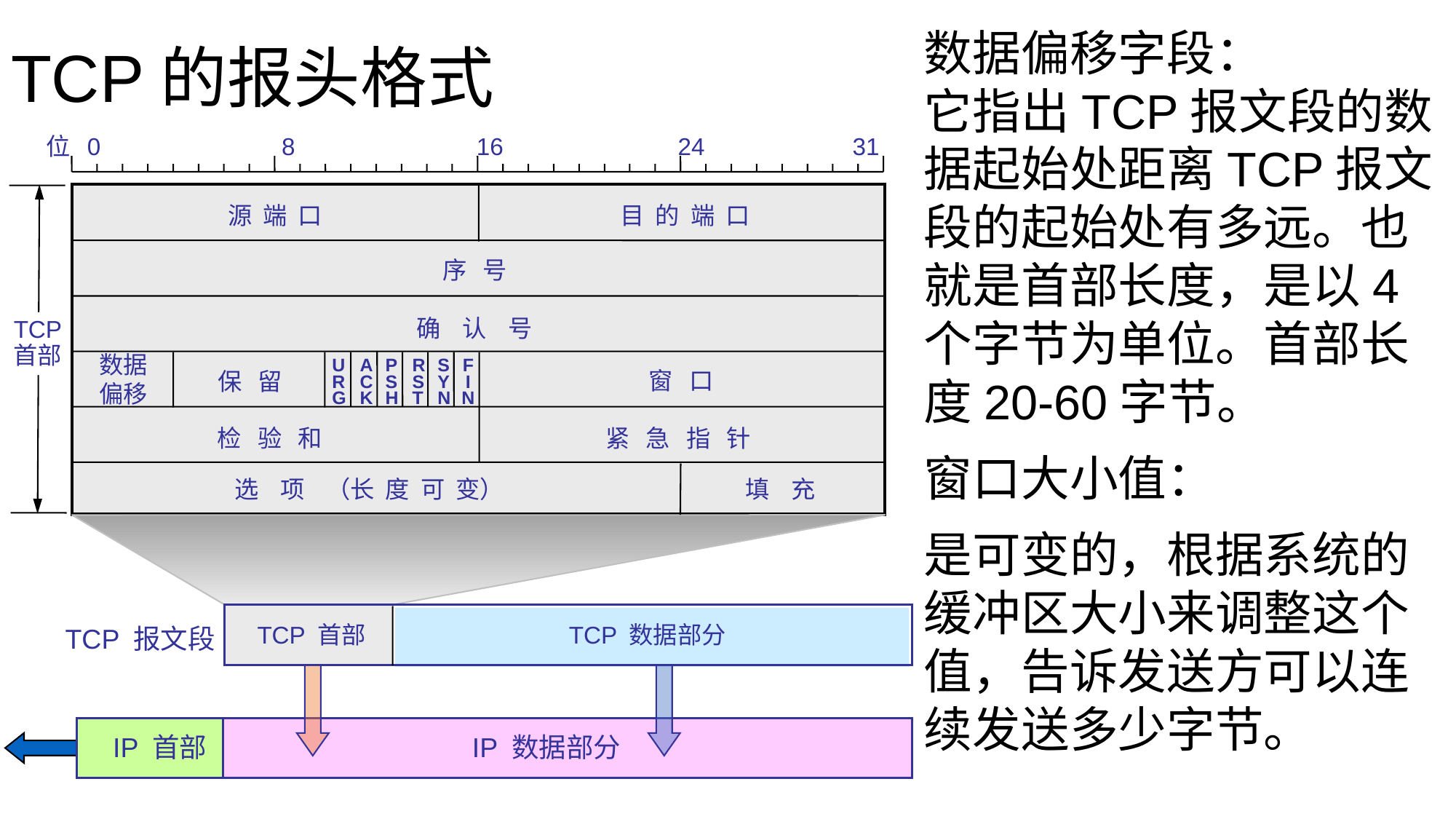

# TCP的报头格式
数据偏移字段：
它指出TCP报文段的数据起始处距离TCP报文段的起始处有多远。也就是首部长度，是以4个字节为单位。首部长度20-60字节。
窗口大小值：
是可变的，根据系统的缓冲区大小来调整这个值，告诉发送方可以连续发送多少字节。

位  0                           8                           16                          24                      31

源  端  口
目  的  端  口

序   号

确    认    号
TCP
首部
数据
偏移

U
R
G
A
C
K
P
S
H
R
S
T
S
Y
N
F
I
N
窗   口
保   留

检   验   和
紧   急   指   针

选    项    （长  度  可  变）
填    充

TCP 首部
TCP 数据部分
TCP 报文段

IP 首部
IP 数据部分